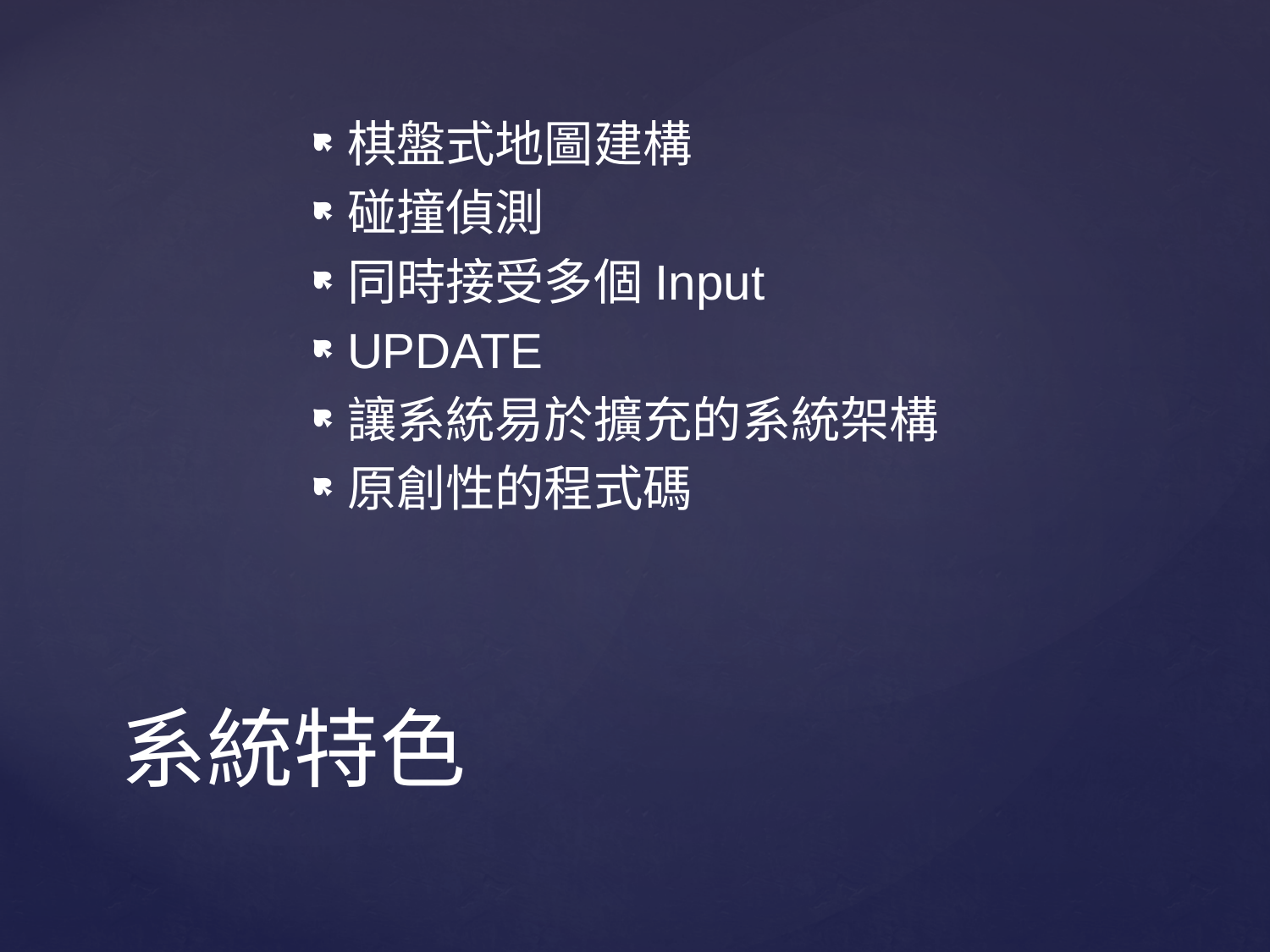

棋盤式地圖建構
碰撞偵測
同時接受多個Input
UPDATE
讓系統易於擴充的系統架構
原創性的程式碼

# 系統特色